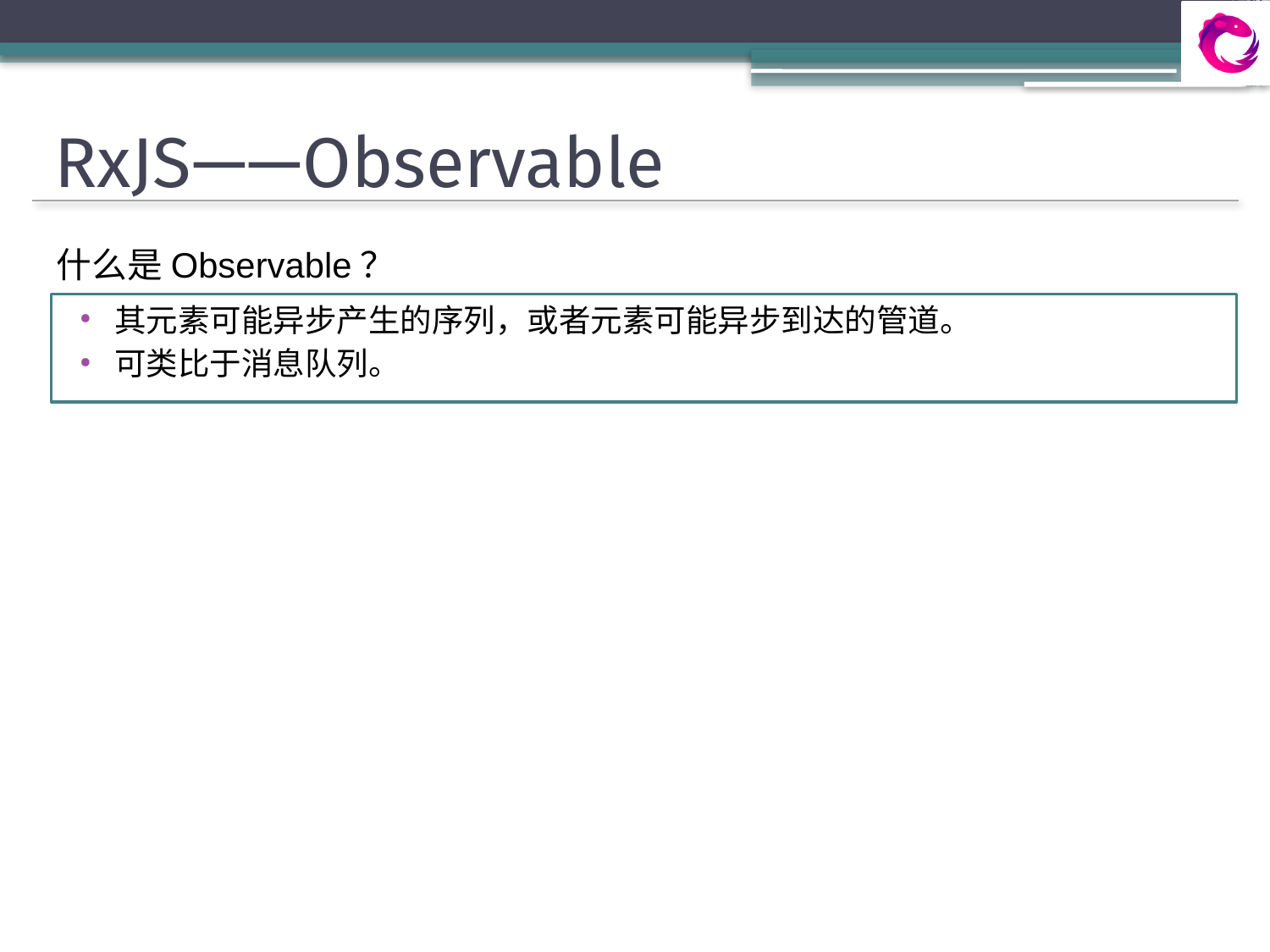

# RxJS——Observable
什么是Observable？
其元素可能异步产生的序列，或者元素可能异步到达的管道。
可类比于消息队列。